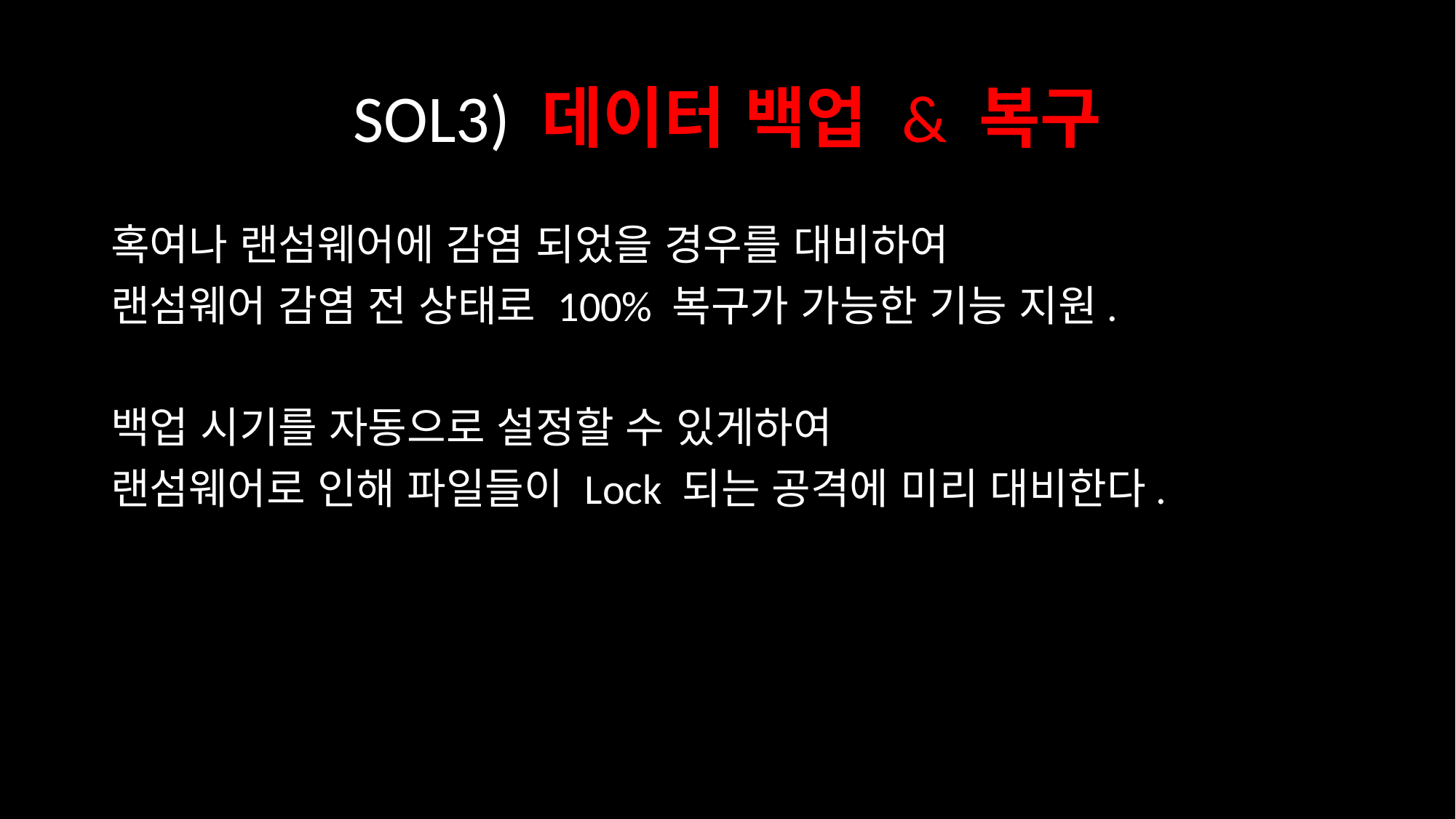

# SOL3) 데이터 백업 & 복구
혹여나 랜섬웨어에 감염 되었을 경우를 대비하여
랜섬웨어 감염 전 상태로 100% 복구가 가능한 기능 지원.

백업 시기를 자동으로 설정할 수 있게하여
랜섬웨어로 인해 파일들이 Lock 되는 공격에 미리 대비한다.